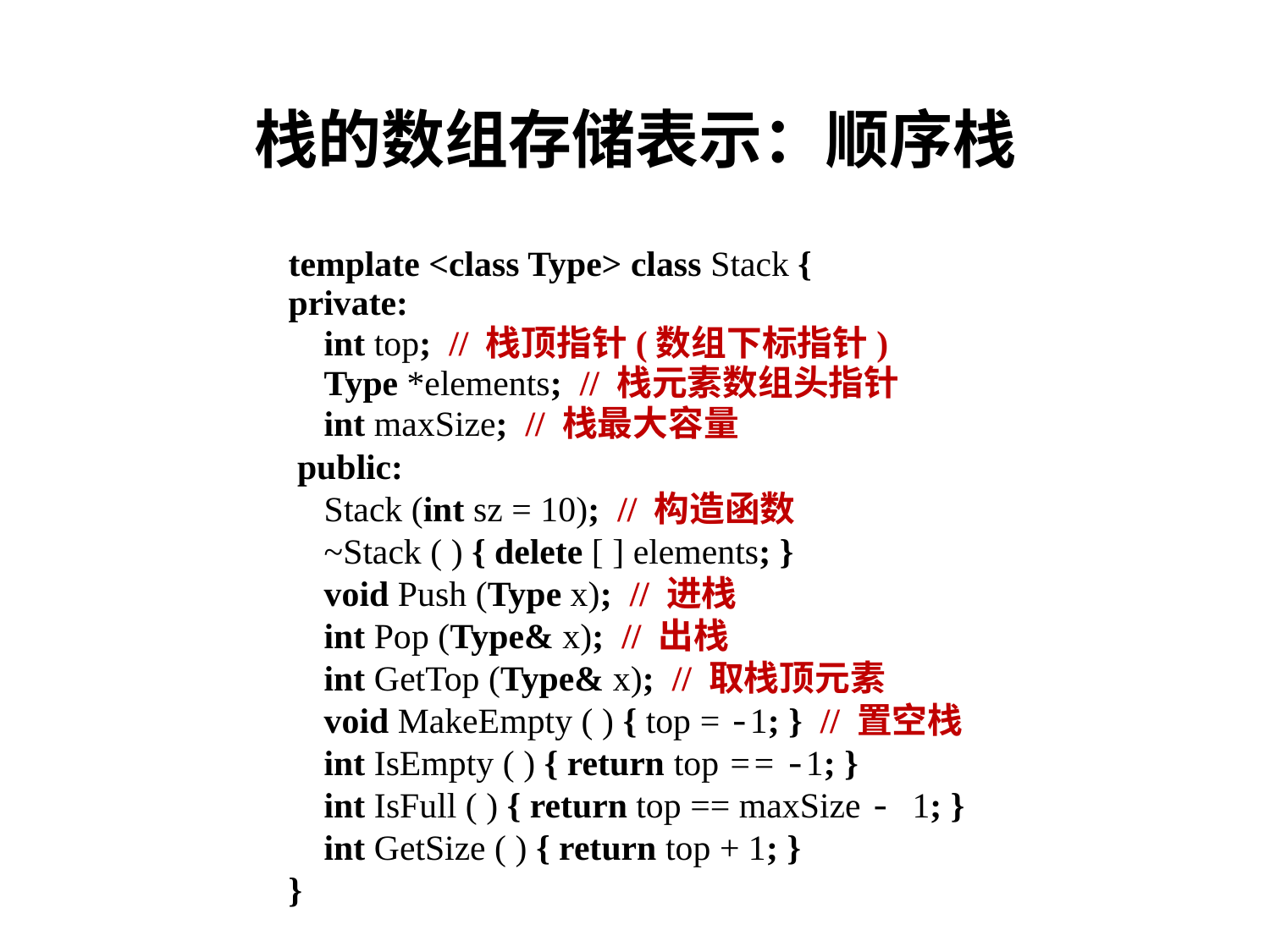

# 栈的数组存储表示：顺序栈
template <class Type> class Stack {
private:
    int top;  // 栈顶指针(数组下标指针)
    Type *elements;  // 栈元素数组头指针
    int maxSize;  // 栈最大容量
 public:
    Stack (int sz = 10);  // 构造函数
    ~Stack ( ) { delete [ ] elements; }
    void Push (Type x);  // 进栈
    int Pop (Type& x);  // 出栈
    int GetTop (Type& x);  // 取栈顶元素
    void MakeEmpty ( ) { top = -1; }  // 置空栈
    int IsEmpty ( ) { return top == -1; }
    int IsFull ( ) { return top == maxSize - 1; }
    int GetSize ( ) { return top + 1; }
}